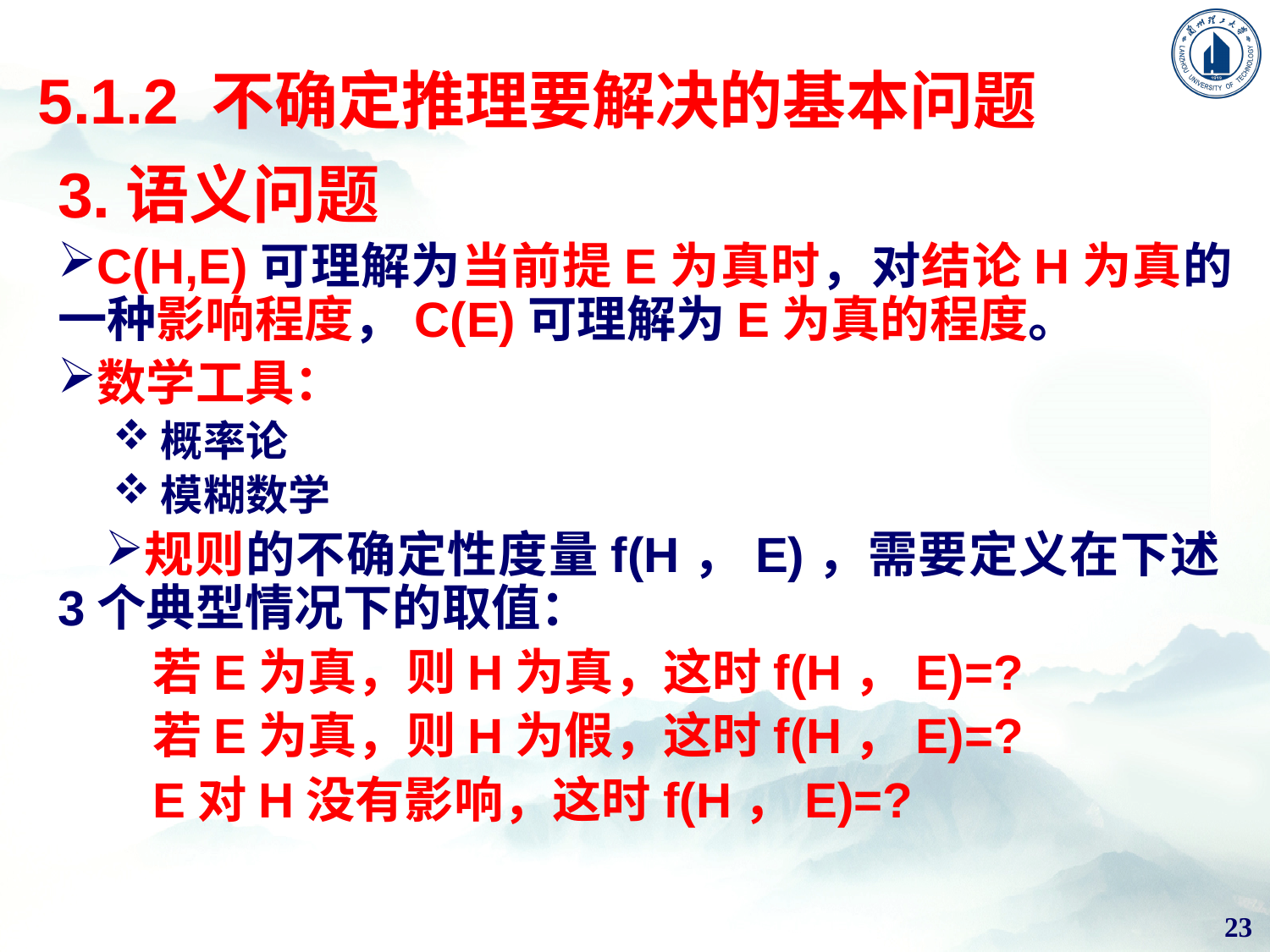

5.1.2 不确定推理要解决的基本问题
3.语义问题
C(H,E)可理解为当前提E为真时，对结论H为真的一种影响程度，C(E)可理解为E为真的程度。
数学工具：
概率论
模糊数学
规则的不确定性度量f(H，E)，需要定义在下述3个典型情况下的取值：
若E为真，则H为真，这时f(H，E)=?
若E为真，则H为假，这时f(H，E)=?
E对H没有影响，这时f(H，E)=?

23